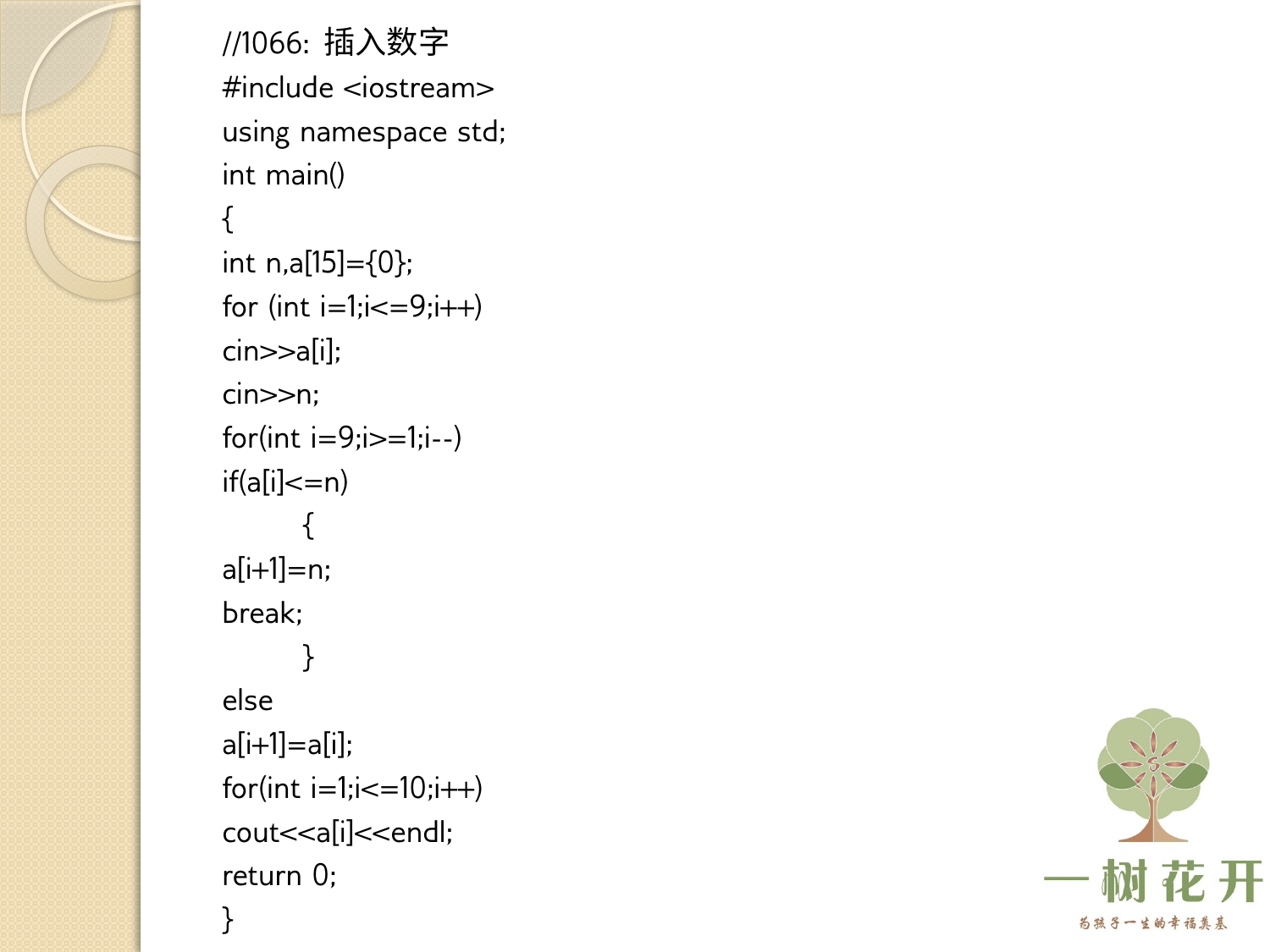

//1066: 插入数字
#include <iostream>
using namespace std;
int main()
{
	int n,a[15]={0};
	for (int i=1;i<=9;i++)
		cin>>a[i];
	cin>>n;
	for(int i=9;i>=1;i--)
		if(a[i]<=n)
	   	 {
			a[i+1]=n;
			break;
	   	 }
		else
			a[i+1]=a[i];
	for(int i=1;i<=10;i++)
		cout<<a[i]<<endl;
	return 0;
}